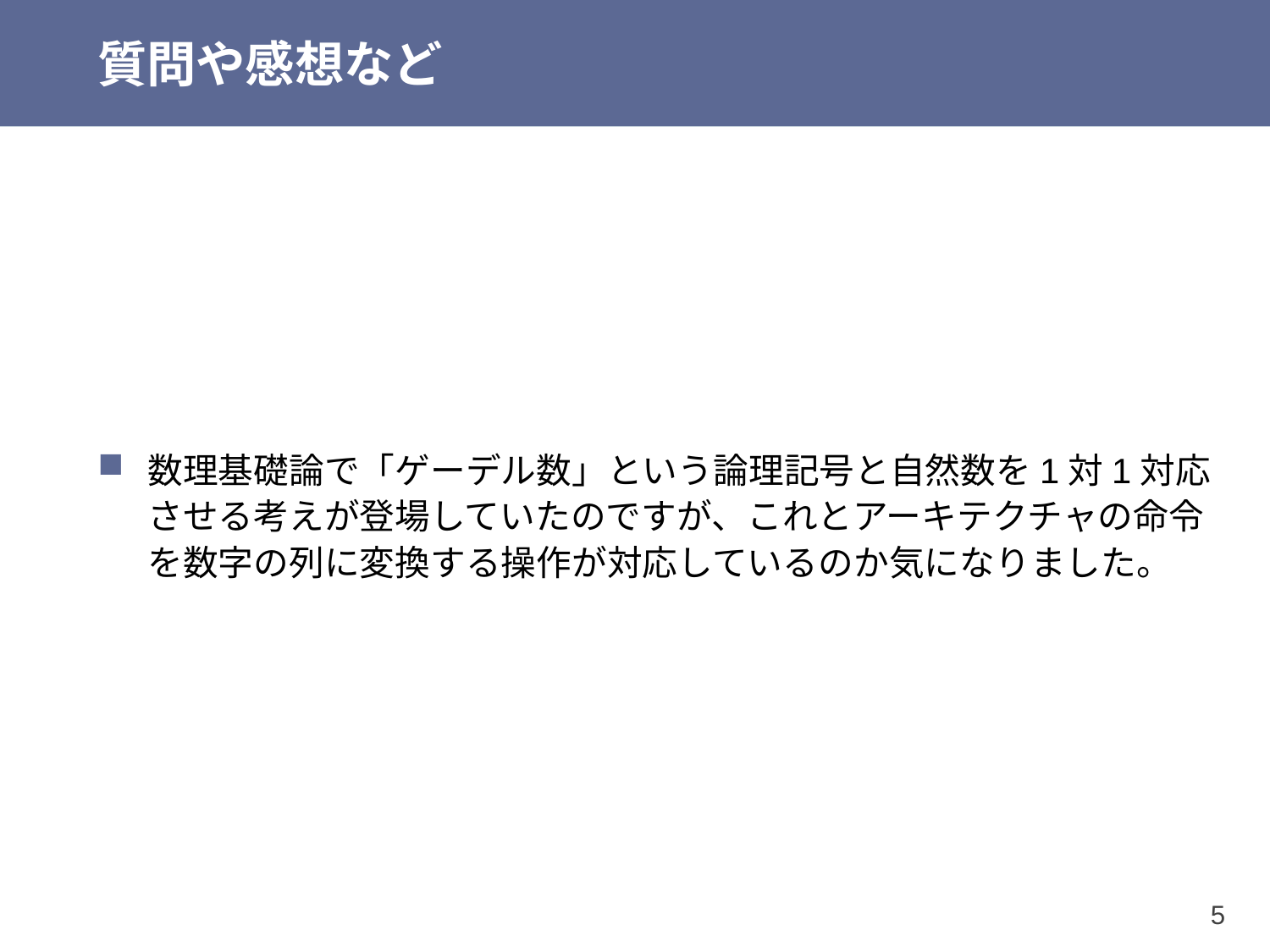

# 質問や感想など
数理基礎論で「ゲーデル数」という論理記号と自然数を1対1対応させる考えが登場していたのですが、これとアーキテクチャの命令を数字の列に変換する操作が対応しているのか気になりました。